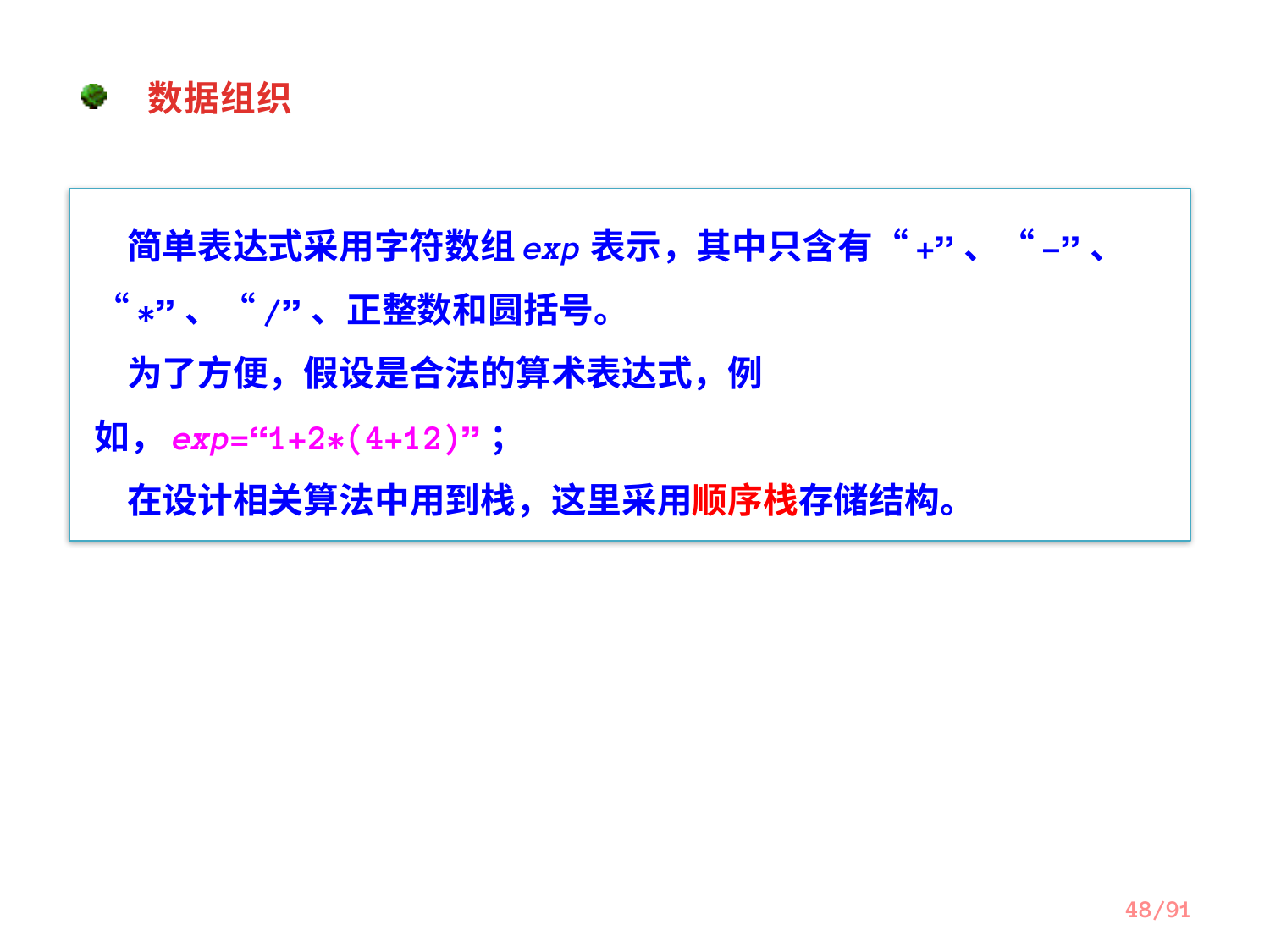

数据组织
   简单表达式采用字符数组exp表示，其中只含有“+”、“-”、“*”、“/”、正整数和圆括号。
   为了方便，假设是合法的算术表达式，例如，exp=“1+2*(4+12)”；
   在设计相关算法中用到栈，这里采用顺序栈存储结构。
48/91